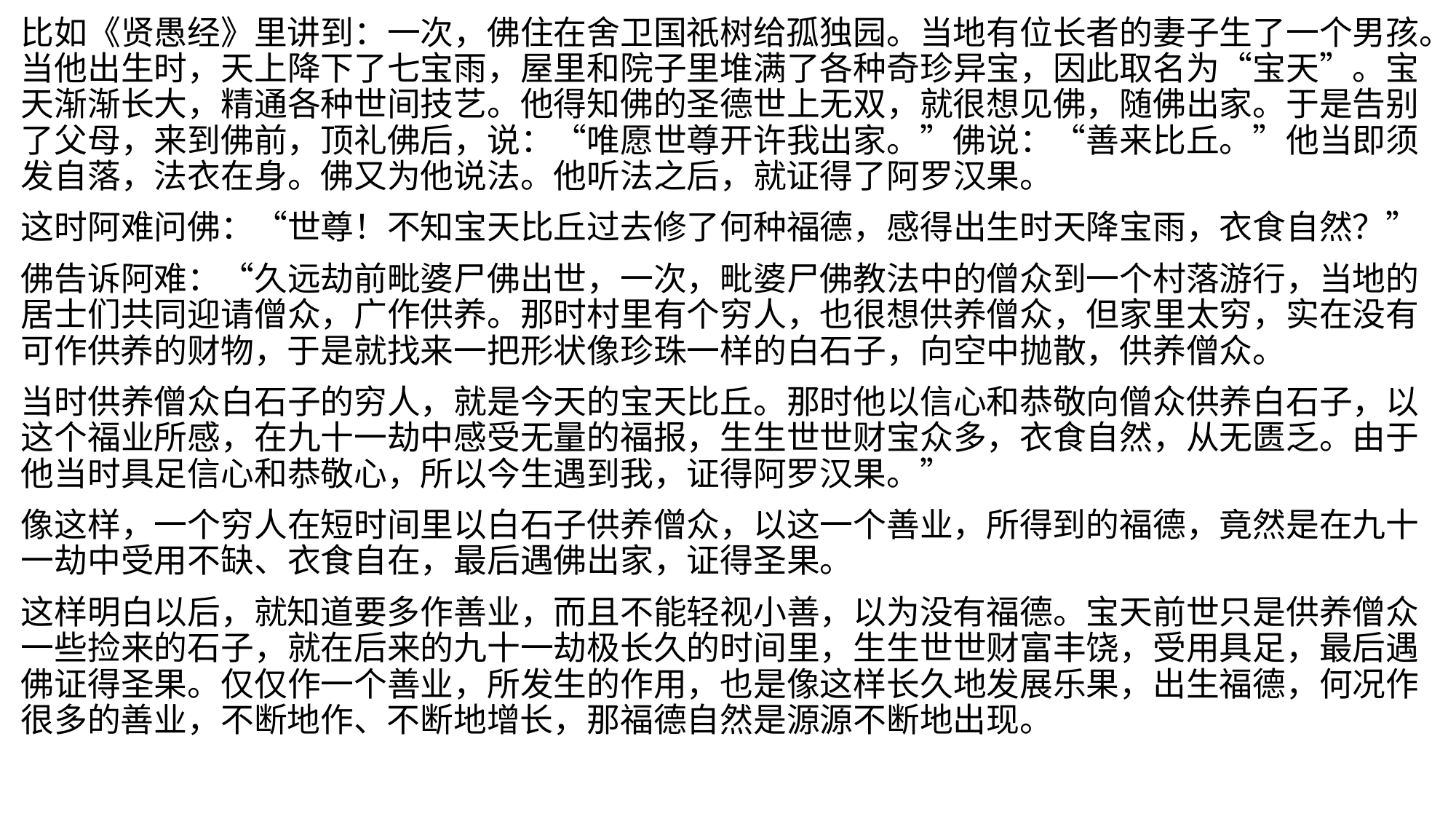

比如《贤愚经》里讲到：一次，佛住在舍卫国祇树给孤独园。当地有位长者的妻子生了一个男孩。当他出生时，天上降下了七宝雨，屋里和院子里堆满了各种奇珍异宝，因此取名为“宝天”。宝天渐渐长大，精通各种世间技艺。他得知佛的圣德世上无双，就很想见佛，随佛出家。于是告别了父母，来到佛前，顶礼佛后，说：“唯愿世尊开许我出家。”佛说：“善来比丘。”他当即须发自落，法衣在身。佛又为他说法。他听法之后，就证得了阿罗汉果。
这时阿难问佛：“世尊！不知宝天比丘过去修了何种福德，感得出生时天降宝雨，衣食自然？”
佛告诉阿难：“久远劫前毗婆尸佛出世，一次，毗婆尸佛教法中的僧众到一个村落游行，当地的居士们共同迎请僧众，广作供养。那时村里有个穷人，也很想供养僧众，但家里太穷，实在没有可作供养的财物，于是就找来一把形状像珍珠一样的白石子，向空中抛散，供养僧众。
当时供养僧众白石子的穷人，就是今天的宝天比丘。那时他以信心和恭敬向僧众供养白石子，以这个福业所感，在九十一劫中感受无量的福报，生生世世财宝众多，衣食自然，从无匮乏。由于他当时具足信心和恭敬心，所以今生遇到我，证得阿罗汉果。”
像这样，一个穷人在短时间里以白石子供养僧众，以这一个善业，所得到的福德，竟然是在九十一劫中受用不缺、衣食自在，最后遇佛出家，证得圣果。
这样明白以后，就知道要多作善业，而且不能轻视小善，以为没有福德。宝天前世只是供养僧众一些捡来的石子，就在后来的九十一劫极长久的时间里，生生世世财富丰饶，受用具足，最后遇佛证得圣果。仅仅作一个善业，所发生的作用，也是像这样长久地发展乐果，出生福德，何况作很多的善业，不断地作、不断地增长，那福德自然是源源不断地出现。